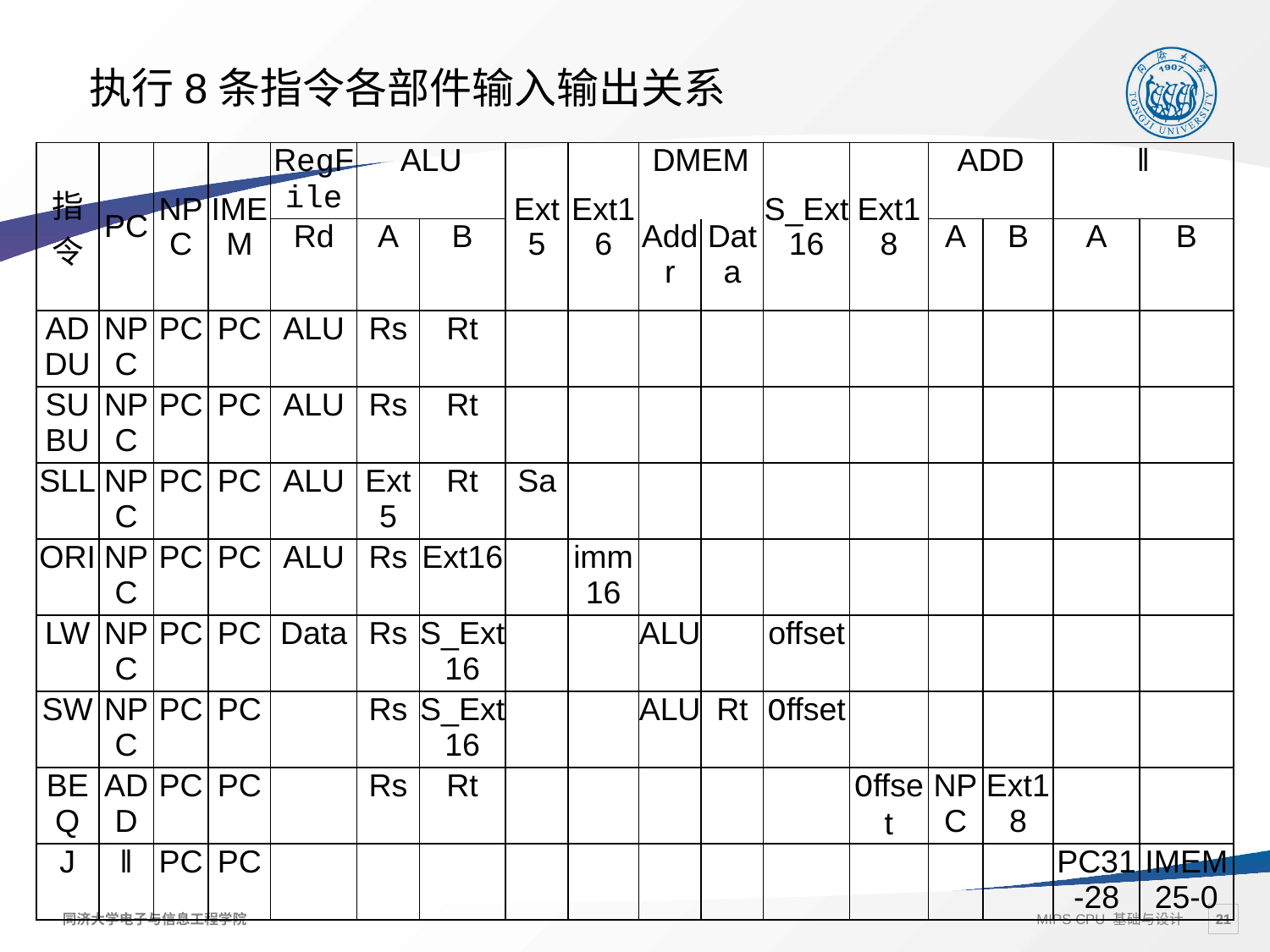

# 执行8条指令各部件输入输出关系
| 指令 | PC | NPC | IMEM | RegFile | ALU |  | Ext5 | Ext16 | DMEM |  | S\_Ext16 | Ext18 | ADD |  | ‖ |  |
| --- | --- | --- | --- | --- | --- | --- | --- | --- | --- | --- | --- | --- | --- | --- | --- | --- |
|  |  |  |  | Rd | A | B |  |  | Addr | Data |  |  | A | B | A | B |
| ADDU | NPC | PC | PC | ALU | Rs | Rt |  |  |  |  |  |  |  |  |  |  |
| SUBU | NPC | PC | PC | ALU | Rs | Rt |  |  |  |  |  |  |  |  |  |  |
| SLL | NPC | PC | PC | ALU | Ext5 | Rt | Sa |  |  |  |  |  |  |  |  |  |
| ORI | NPC | PC | PC | ALU | Rs | Ext16 |  | imm16 |  |  |  |  |  |  |  |  |
| LW | NPC | PC | PC | Data | Rs | S\_Ext16 |  |  | ALU |  | offset |  |  |  |  |  |
| SW | NPC | PC | PC |  | Rs | S\_Ext16 |  |  | ALU | Rt | Offset |  |  |  |  |  |
| BEQ | ADD | PC | PC |  | Rs | Rt |  |  |  |  |  | Offset | NPC | Ext18 |  |  |
| J | ‖ | PC | PC |  |  |  |  |  |  |  |  |  |  |  | PC31-28 | IMEM25-0 |